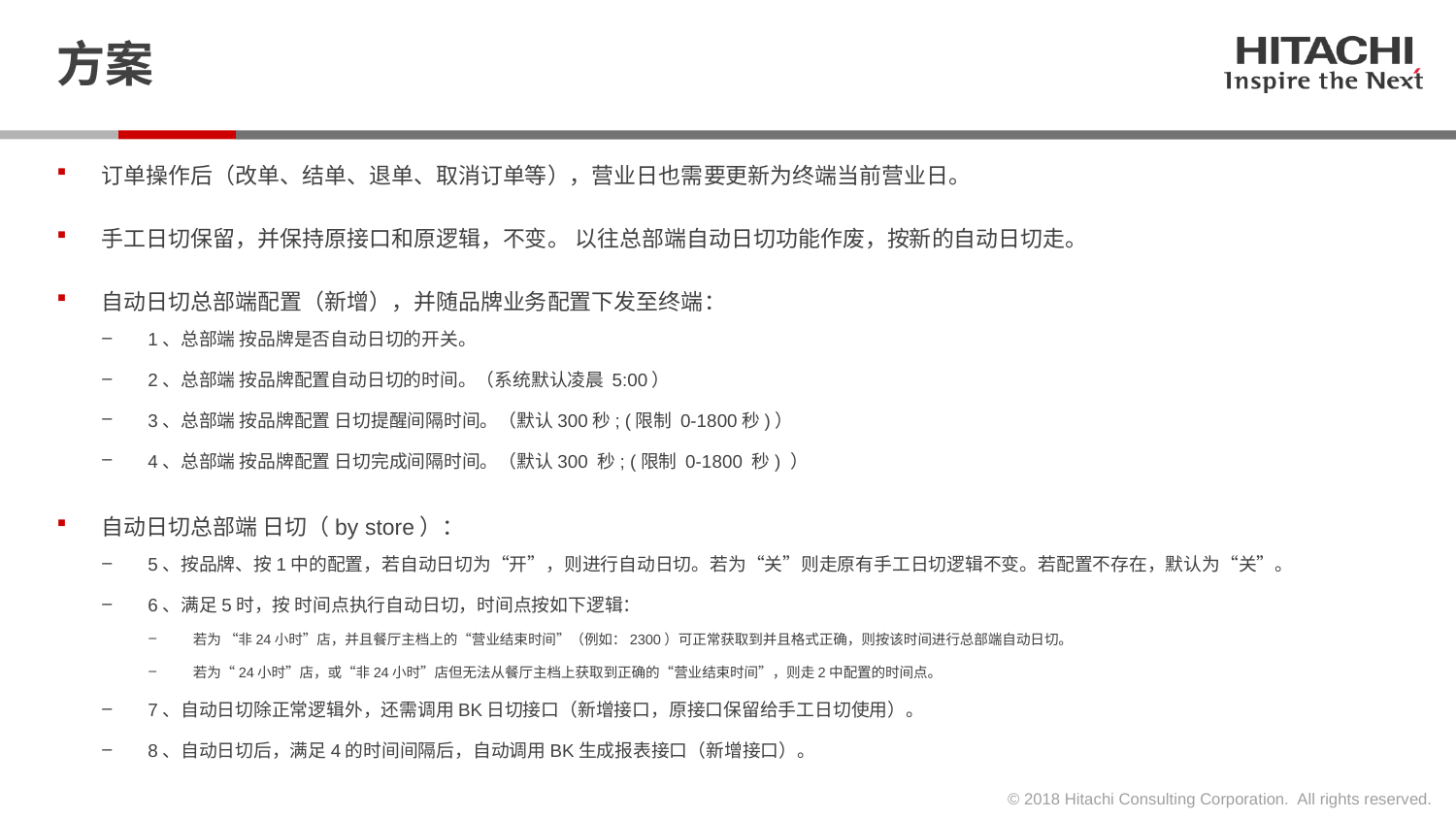

# 方案
订单操作后（改单、结单、退单、取消订单等），营业日也需要更新为终端当前营业日。
手工日切保留，并保持原接口和原逻辑，不变。 以往总部端自动日切功能作废，按新的自动日切走。
自动日切总部端配置（新增），并随品牌业务配置下发至终端：
1、总部端 按品牌是否自动日切的开关。
2、总部端 按品牌配置自动日切的时间。（系统默认凌晨 5:00）
3、总部端 按品牌配置 日切提醒间隔时间。（默认300秒; (限制 0-1800秒)）
4、总部端 按品牌配置 日切完成间隔时间。（默认300 秒; (限制 0-1800 秒) ）
自动日切总部端 日切（by store）：
5、按品牌、按1中的配置，若自动日切为“开”，则进行自动日切。若为“关”则走原有手工日切逻辑不变。若配置不存在，默认为“关”。
6、满足5时，按 时间点执行自动日切，时间点按如下逻辑：
若为 “非24小时”店，并且餐厅主档上的“营业结束时间”（例如：2300）可正常获取到并且格式正确，则按该时间进行总部端自动日切。
若为“24小时”店，或“非24小时”店但无法从餐厅主档上获取到正确的“营业结束时间”，则走2中配置的时间点。
7、自动日切除正常逻辑外，还需调用BK日切接口（新增接口，原接口保留给手工日切使用）。
8、自动日切后，满足4的时间间隔后，自动调用BK生成报表接口（新增接口）。